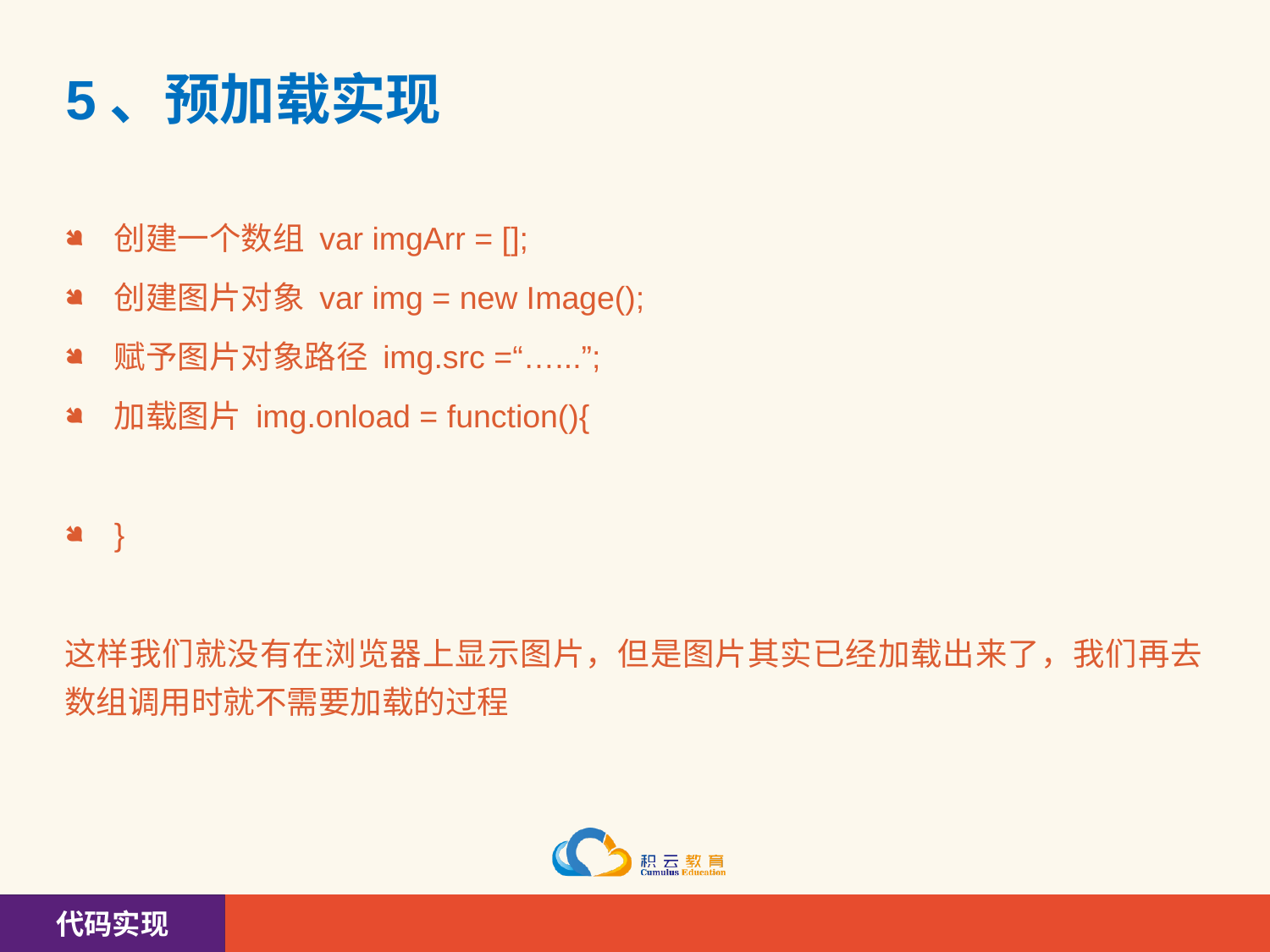

# 5、预加载实现
创建一个数组 var imgArr = [];
创建图片对象 var img = new Image();
赋予图片对象路径 img.src =“…...”;
加载图片 img.onload = function(){

}

这样我们就没有在浏览器上显示图片，但是图片其实已经加载出来了，我们再去数组调用时就不需要加载的过程